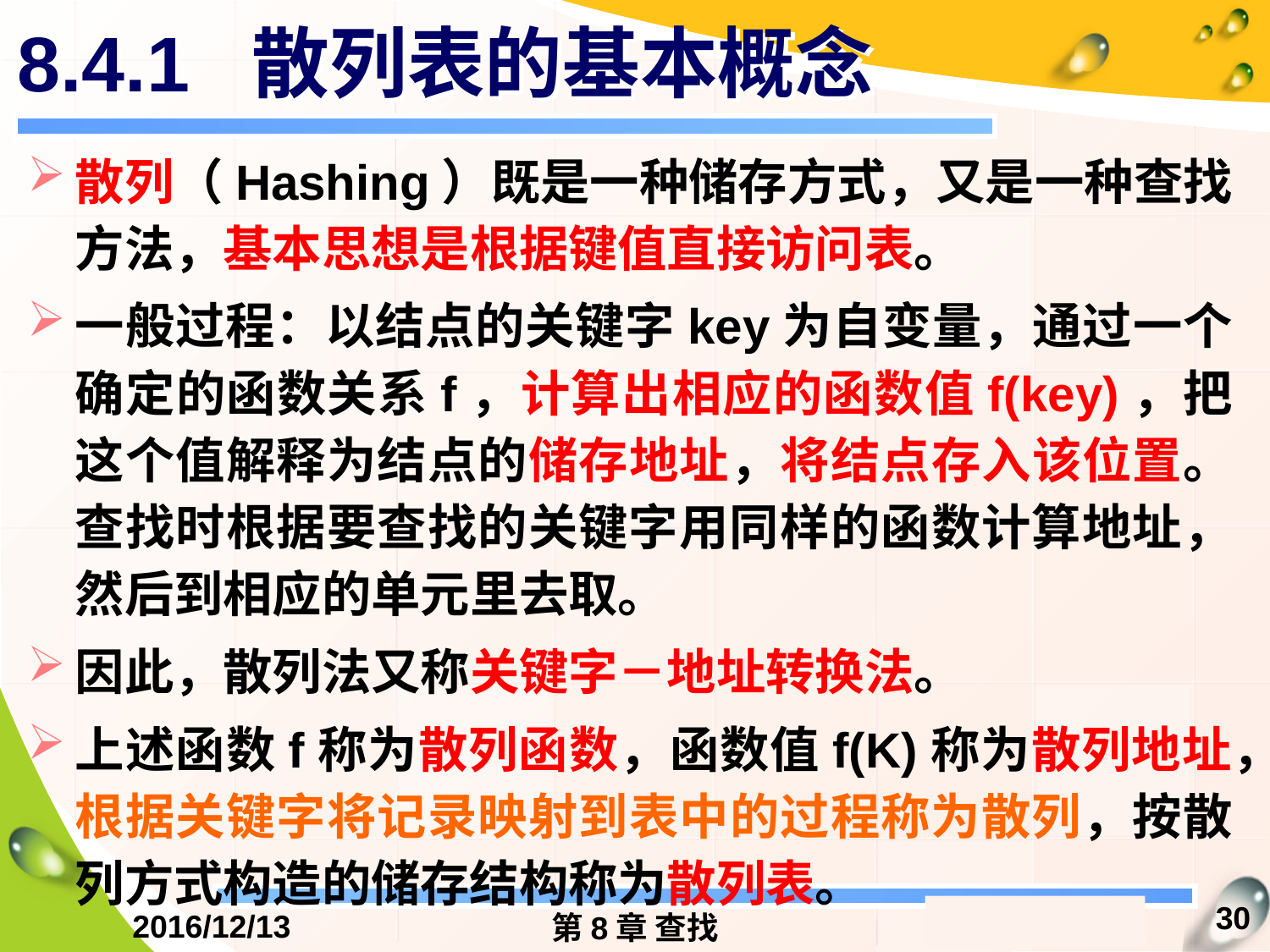

# 8.4.1  散列表的基本概念
散列（Hashing）既是一种储存方式，又是一种查找方法，基本思想是根据键值直接访问表。
一般过程：以结点的关键字key为自变量，通过一个确定的函数关系f，计算出相应的函数值f(key)，把这个值解释为结点的储存地址，将结点存入该位置。查找时根据要查找的关键字用同样的函数计算地址，然后到相应的单元里去取。
因此，散列法又称关键字－地址转换法。
上述函数f称为散列函数，函数值f(K)称为散列地址，根据关键字将记录映射到表中的过程称为散列，按散列方式构造的储存结构称为散列表。

30
2016/12/13
第8章 查找